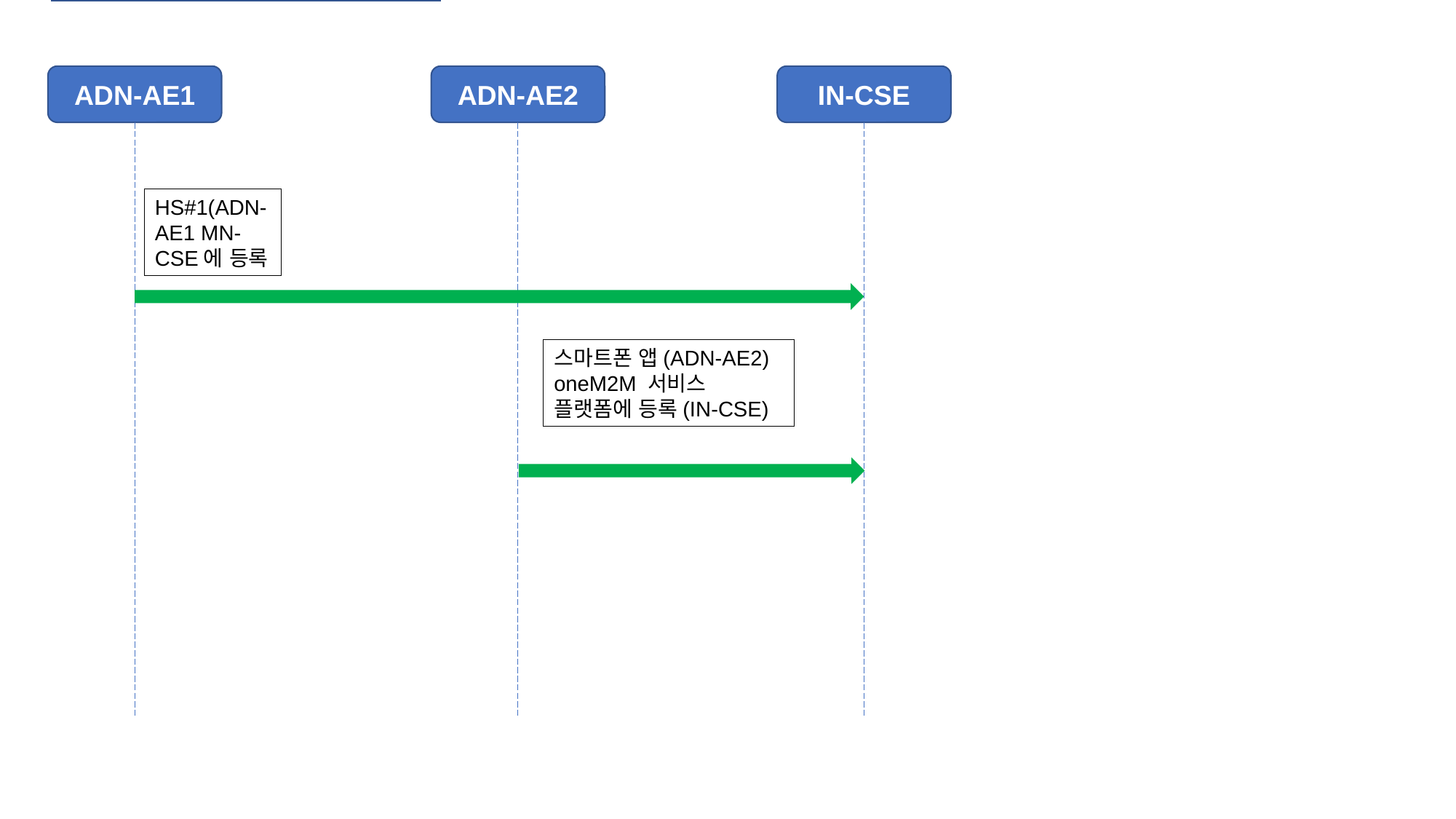

등록
ADN-AE2
ADN-AE1
IN-CSE
HS#1(ADN-AE1 MN-CSE에 등록

스마트폰 앱(ADN-AE2) oneM2M 서비스 플랫폼에 등록(IN-CSE)